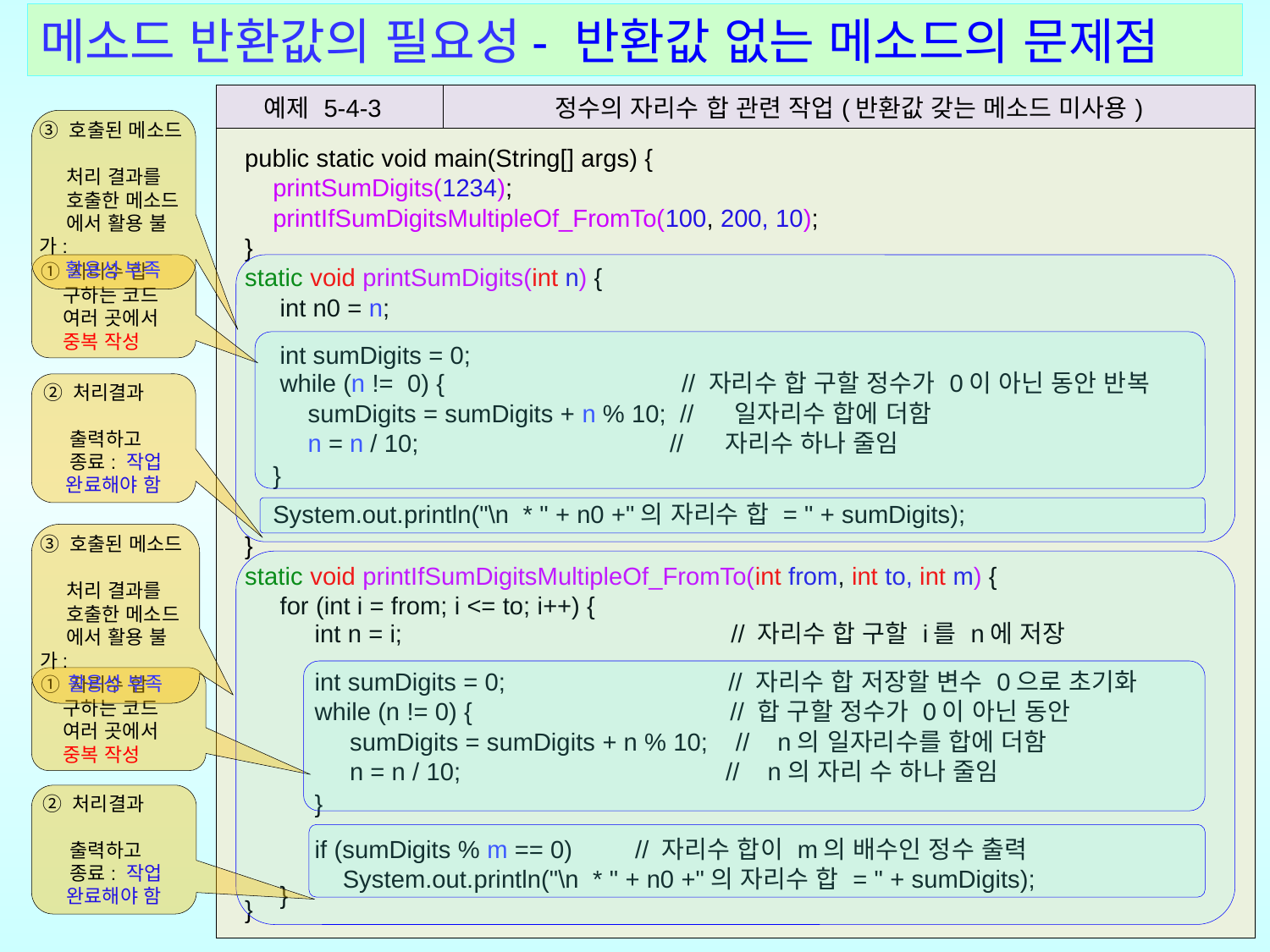

메소드 반환값의 필요성- 반환값 없는 메소드의 문제점
| 예제 5-4-3 | 정수의 자리수 합 관련 작업(반환값 갖는 메소드 미사용) |
| --- | --- |
| public static void main(String[] args) { printSumDigits(1234); printIfSumDigitsMultipleOf\_FromTo(100, 200, 10); } static void printSumDigits(int n) { int n0 = n; int sumDigits = 0; while (n != 0) { // 자리수 합 구할 정수가 0이 아닌 동안 반복 sumDigits = sumDigits + n % 10; // 일자리수 합에 더함 n = n / 10; // 자리수 하나 줄임 } System.out.println("\n \* " + n0 +"의 자리수 합 = " + sumDigits); } static void printIfSumDigitsMultipleOf\_FromTo(int from, int to, int m) { for (int i = from; i <= to; i++) { int n = i; // 자리수 합 구할 i를 n에 저장 int sumDigits = 0; // 자리수 합 저장할 변수 0으로 초기화 while (n != 0) { // 합 구할 정수가 0이 아닌 동안 sumDigits = sumDigits + n % 10; // n의 일자리수를 합에 더함 n = n / 10; // n의 자리 수 하나 줄임 } if (sumDigits % m == 0) // 자리수 합이 m의 배수인 정수 출력 System.out.println("\n \* " + n0 +"의 자리수 합 = " + sumDigits); } } |  |
③ 호출된 메소드
    처리 결과를
    호출한 메소드
    에서 활용 불가:
활용성 부족
 ① 자리수 합
    구하는 코드
    여러 곳에서
    중복 작성

 ② 처리결과
     출력하고
     종료: 작업
완료해야 함

③ 호출된 메소드
    처리 결과를
    호출한 메소드
    에서 활용 불가:
활용성 부족

 ① 자리수 합
    구하는 코드
    여러 곳에서
    중복 작성
 ② 처리결과
     출력하고
     종료: 작업
완료해야 함